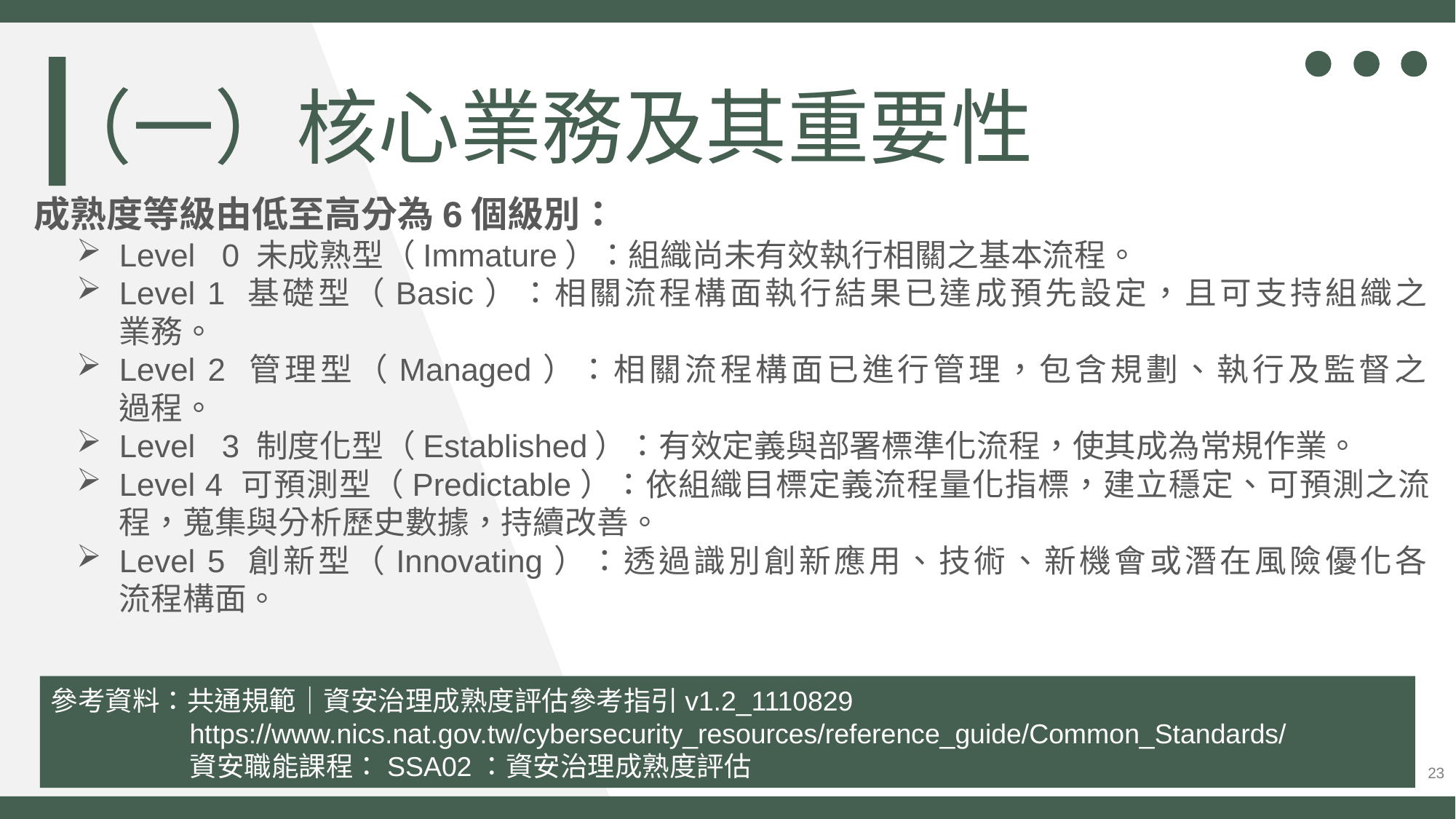

（一）核心業務及其重要性
成熟度等級由低至高分為6個級別：
Level   0 未成熟型（Immature）：組織尚未有效執行相關之基本流程。
Level 1 基礎型（Basic）：相關流程構面執行結果已達成預先設定，且可支持組織之
業務。
Level 2 管理型（Managed）：相關流程構面已進行管理，包含規劃、執行及監督之
過程。
Level   3 制度化型（Established）：有效定義與部署標準化流程，使其成為常規作業。
Level 4 可預測型（Predictable）：依組織目標定義流程量化指標，建立穩定、可預測之流程，蒐集與分析歷史數據，持續改善。
Level 5 創新型（Innovating）：透過識別創新應用、技術、新機會或潛在風險優化各
流程構面。

參考資料：共通規範｜資安治理成熟度評估參考指引v1.2_1110829
https://www.nics.nat.gov.tw/cybersecurity_resources/reference_guide/Common_Standards/
資安職能課程：SSA02：資安治理成熟度評估
23